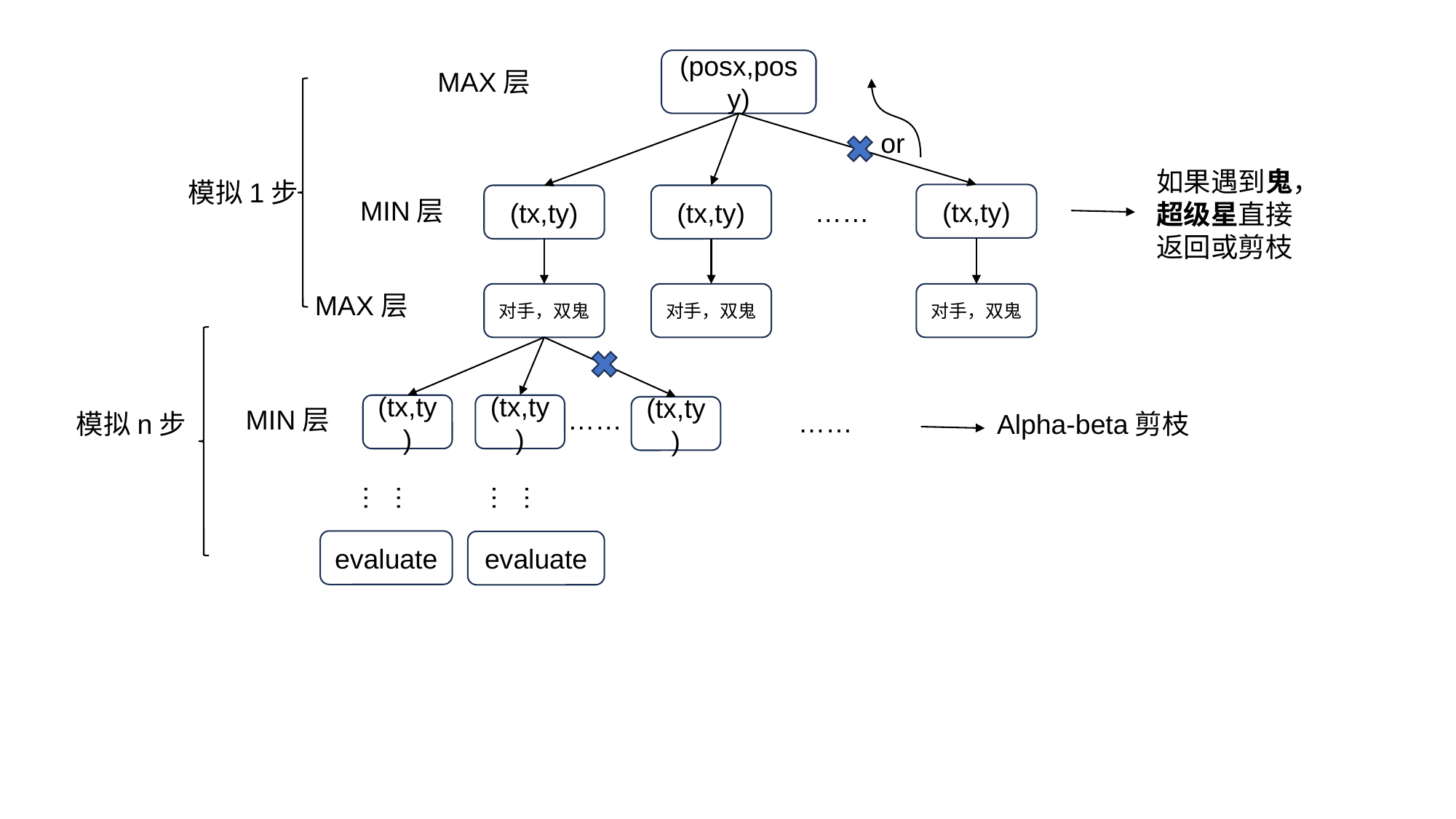

(posx,posy)
MAX层

or

如果遇到鬼，
超级星直接返回或剪枝
模拟1步
(tx,ty)
(tx,ty)
(tx,ty)
MIN层
……
MAX层
对手，双鬼
对手，双鬼
对手，双鬼

(tx,ty)
(tx,ty)
(tx,ty)
MIN层
……
……
模拟n步
Alpha-beta剪枝
……
……
evaluate
evaluate